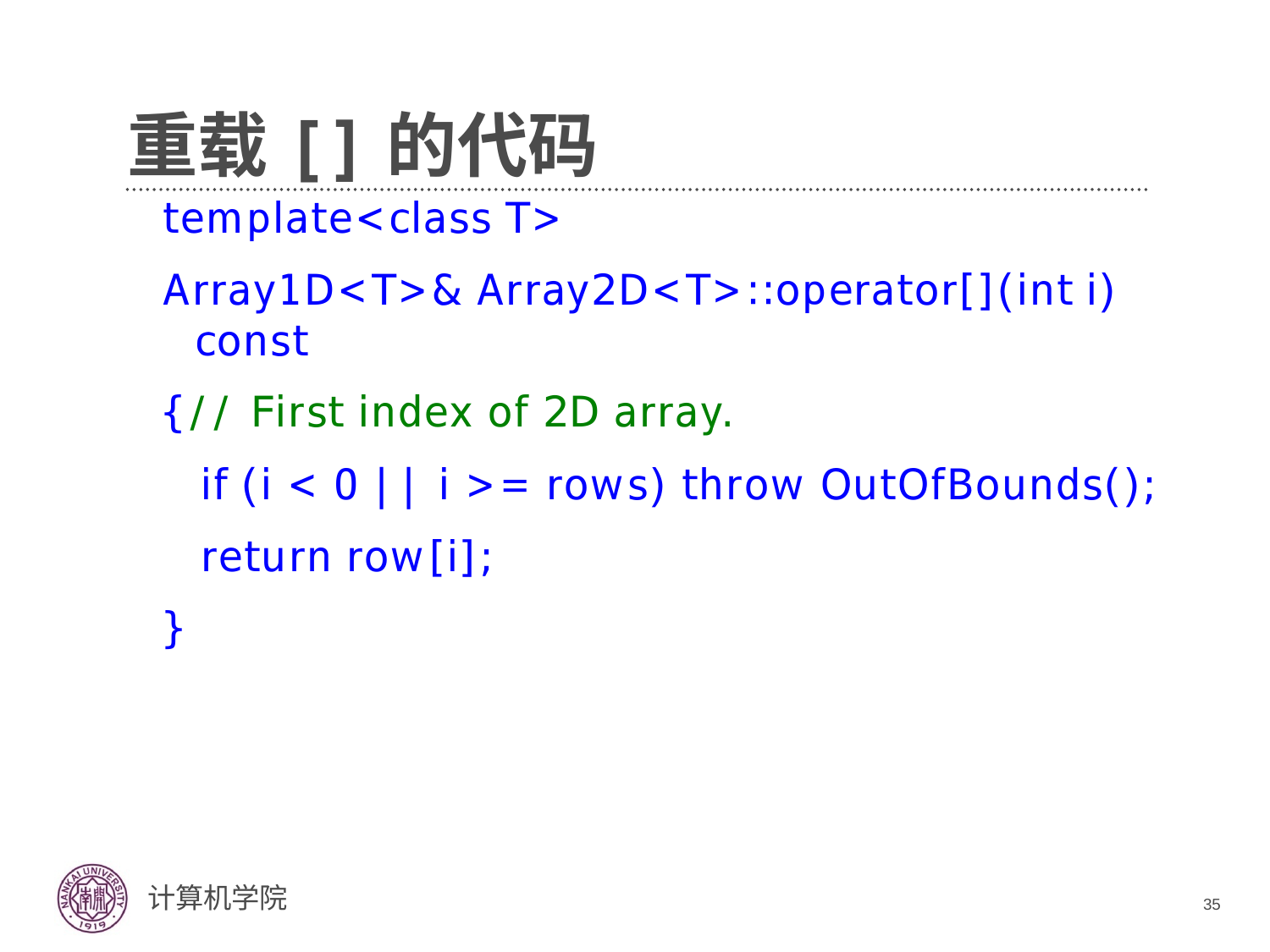

# 重载[]的代码
template<class T>
Array1D<T>& Array2D<T>::operator[](int i) const
{// First index of 2D array.
   if (i < 0 || i >= rows) throw OutOfBounds();
   return row[i];
}
35